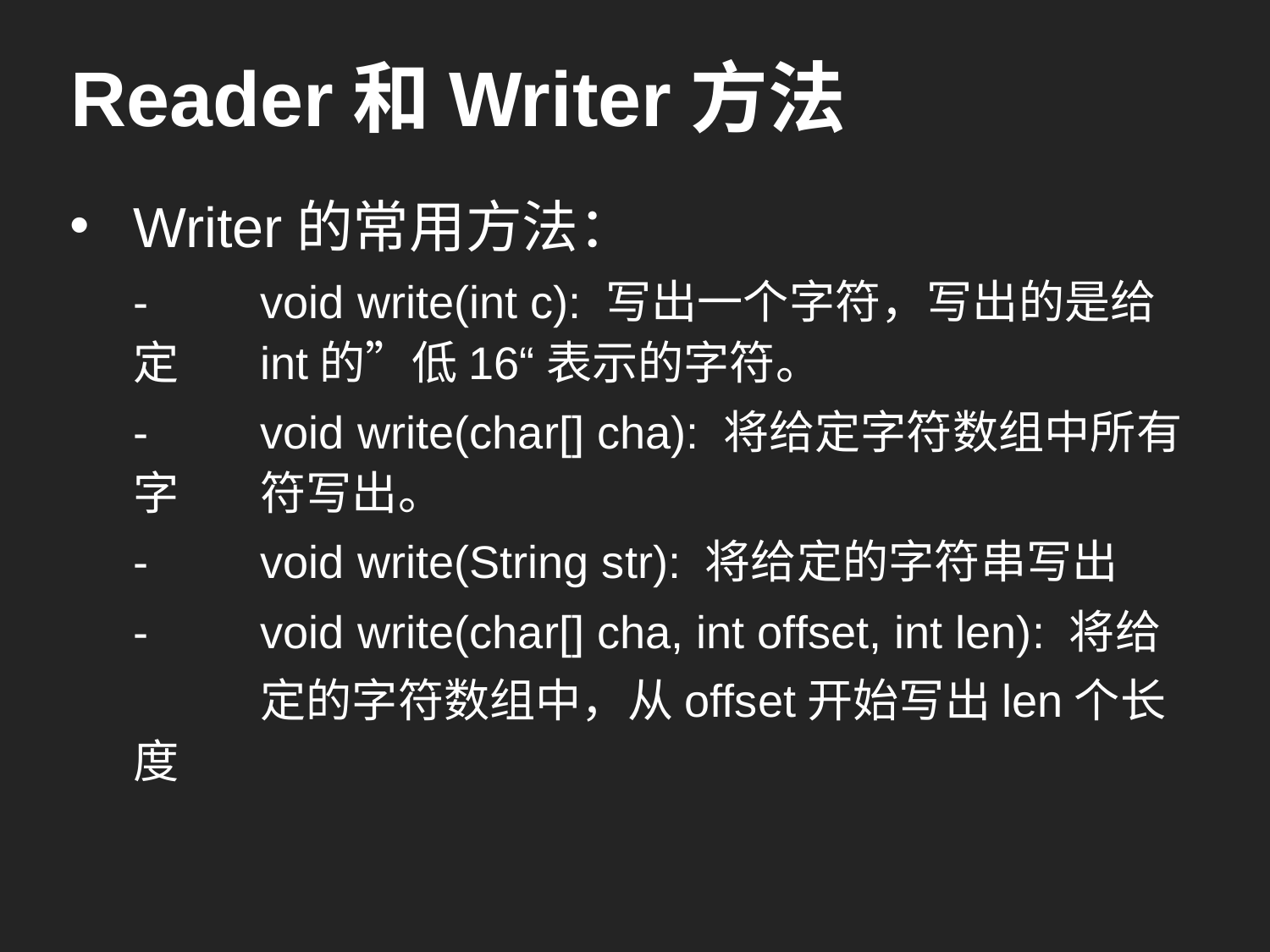

# Reader和Writer方法
Writer的常用方法：
-	void write(int c): 写出一个字符，写出的是给定	int的”低16“表示的字符。
-	void write(char[] cha): 将给定字符数组中所有字	符写出。
-	void write(String str): 将给定的字符串写出
-	void write(char[] cha, int offset, int len): 将给
	定的字符数组中，从offset开始写出len个长度